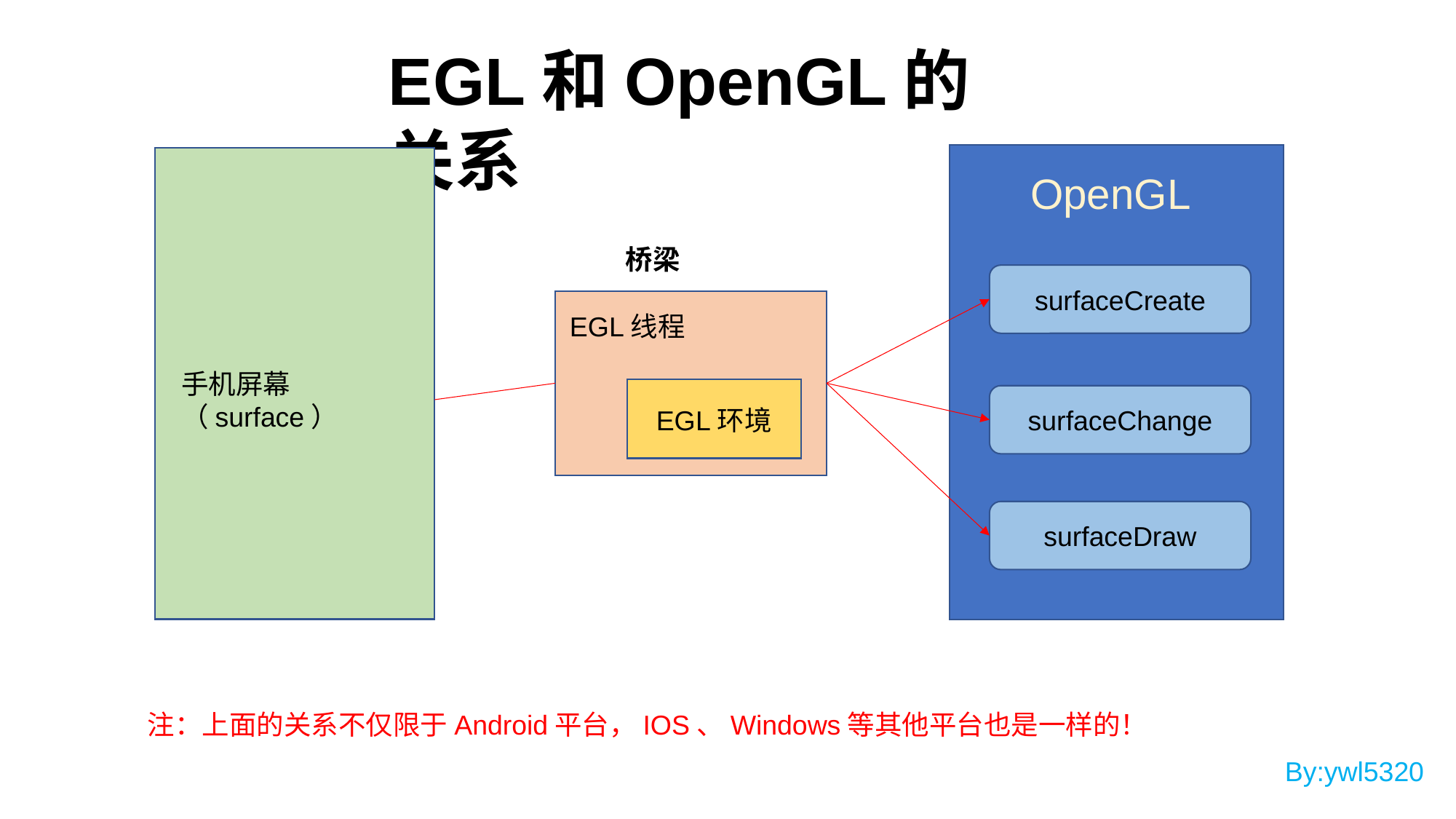

EGL和OpenGL的关系

OpenGL
桥梁
surfaceCreate

EGL线程
手机屏幕（surface）

surfaceChange
EGL环境
surfaceDraw
注：上面的关系不仅限于Android平台，IOS、Windows等其他平台也是一样的！
By:ywl5320